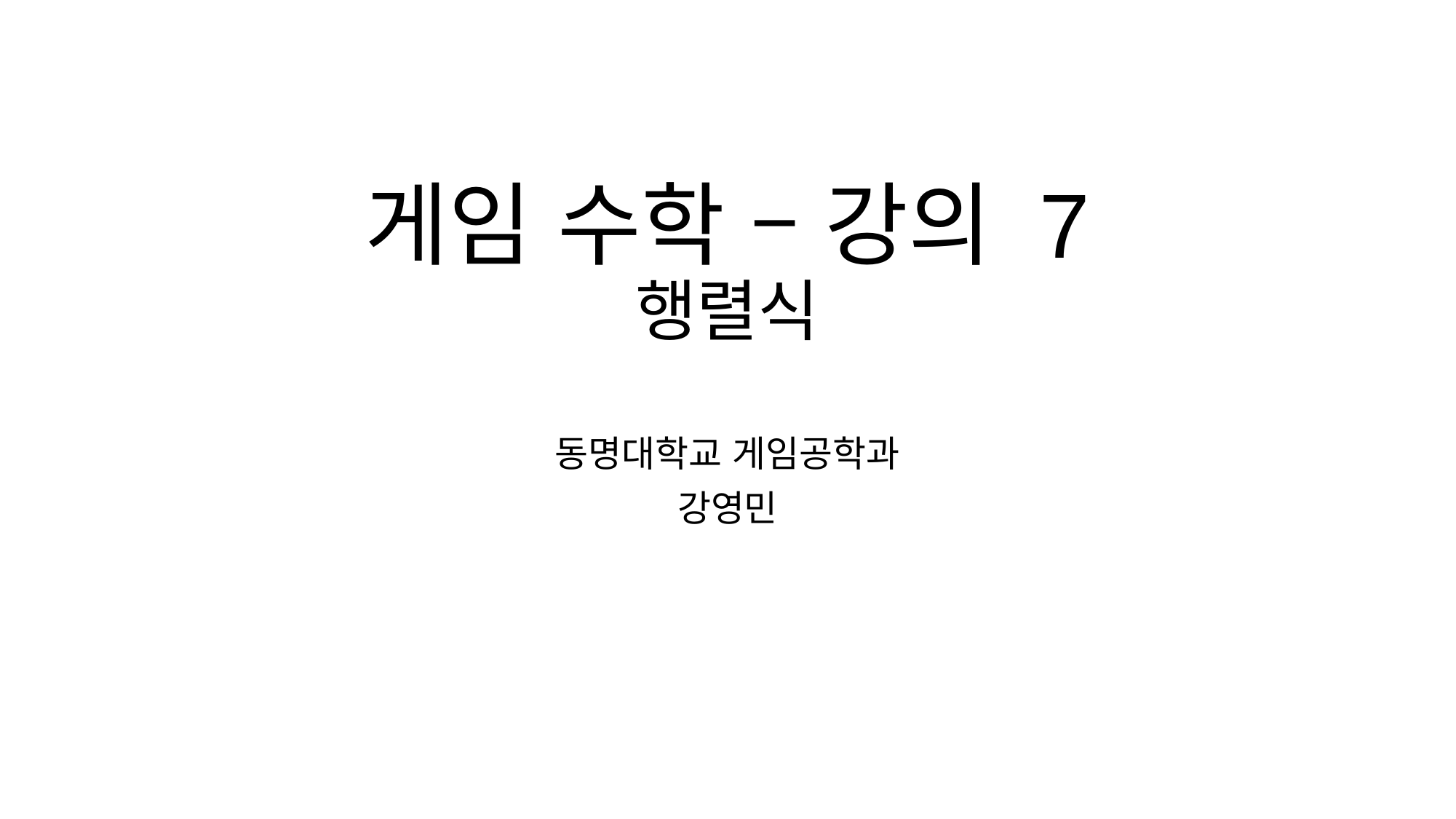

# 게임 수학 – 강의 7 행렬식
동명대학교 게임공학과
강영민